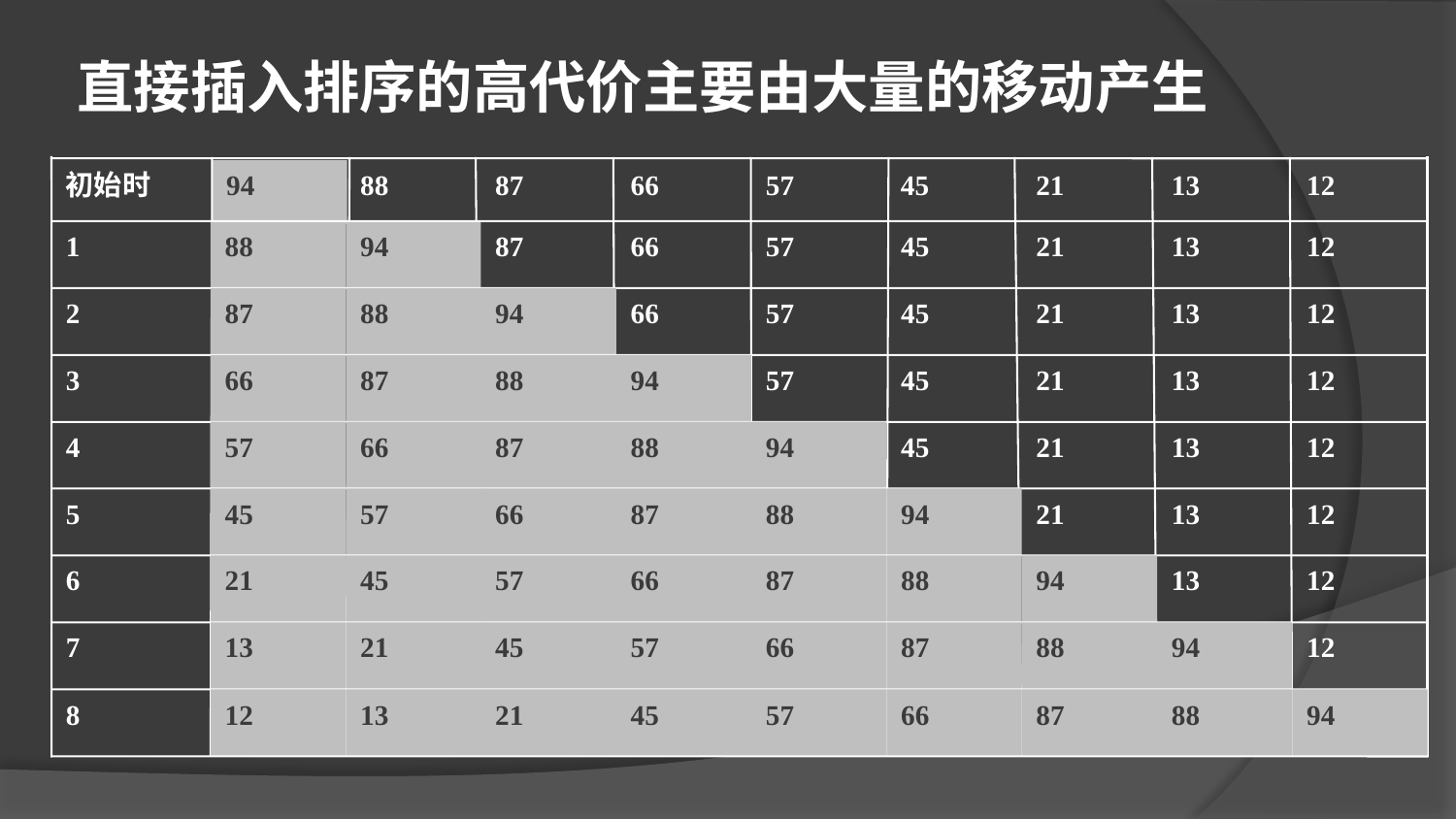

直接插入排序的高代价主要由大量的移动产生

初始时
94
88
87
66
57
45
21
13
12
1

88
94
87
66
57
45
21
13
12

2
87
88
94
66
57
45
21
13
12

3
66
87
88
94
57
45
21
13
12

4
57
66
87
88
94
45
21
13
12

5
45
57
66
87
88
94
21
13
12

6
21
45
57
66
87
88
94
13
12

7
13
21
45
57
66
87
88
94
12

8
12
13
21
45
57
66
87
88
94